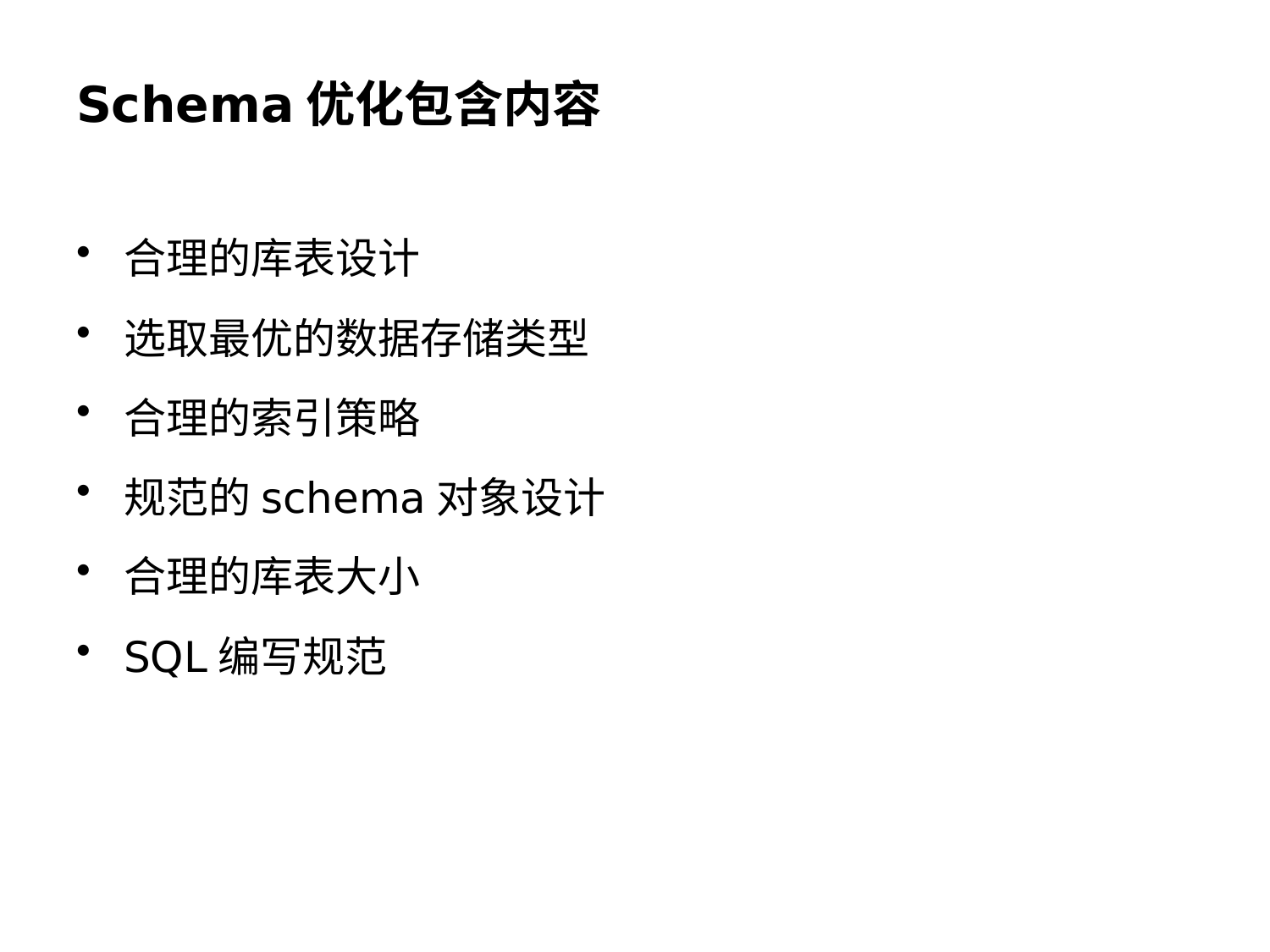

# Schema优化包含内容
合理的库表设计
选取最优的数据存储类型
合理的索引策略
规范的schema对象设计
合理的库表大小
SQL编写规范